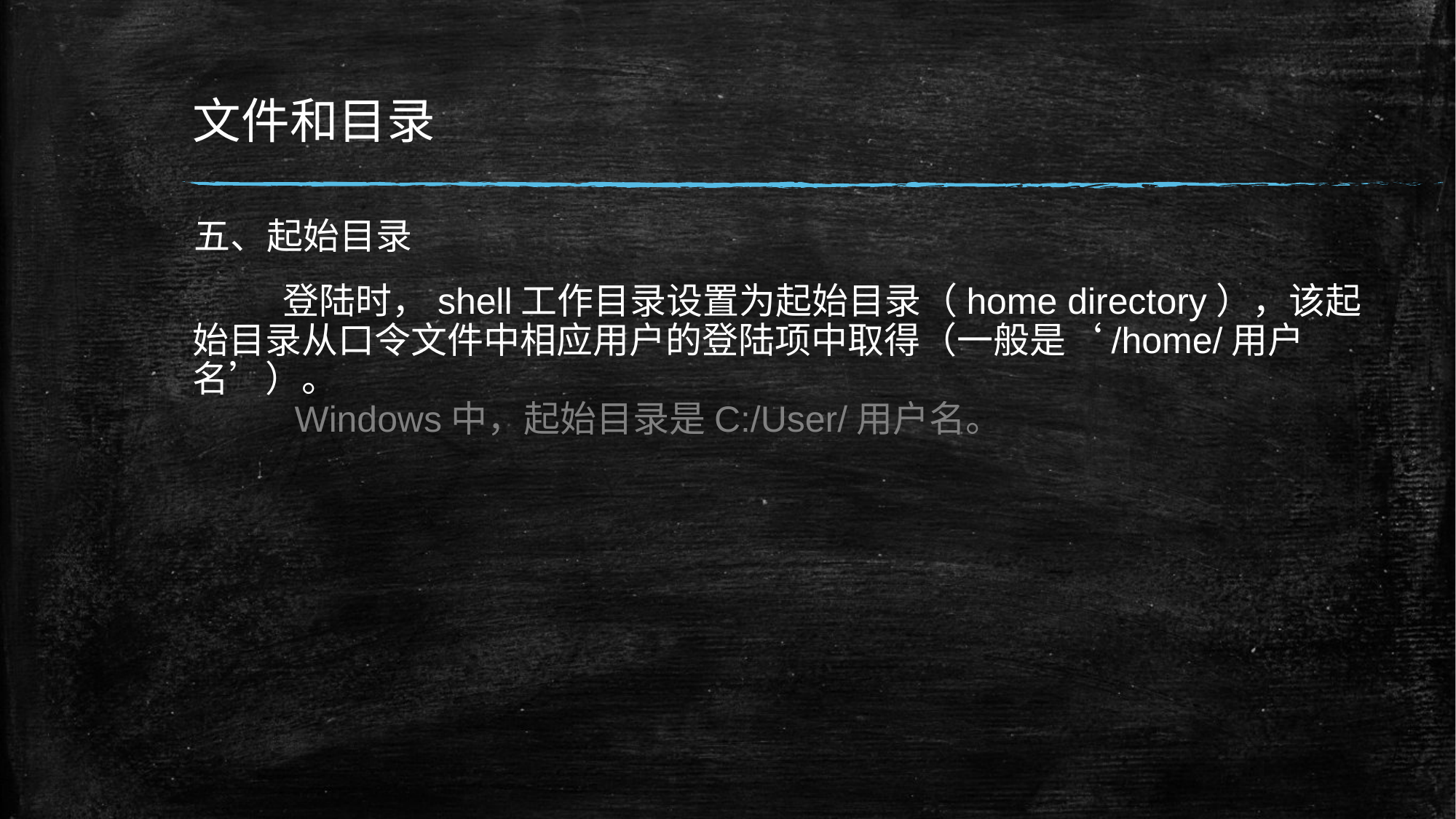

# 文件和目录
五、起始目录
          登陆时，shell工作目录设置为起始目录（home directory），该起始目录从口令文件中相应用户的登陆项中取得（一般是‘/home/用户名’）。
          Windows中，起始目录是C:/User/用户名。